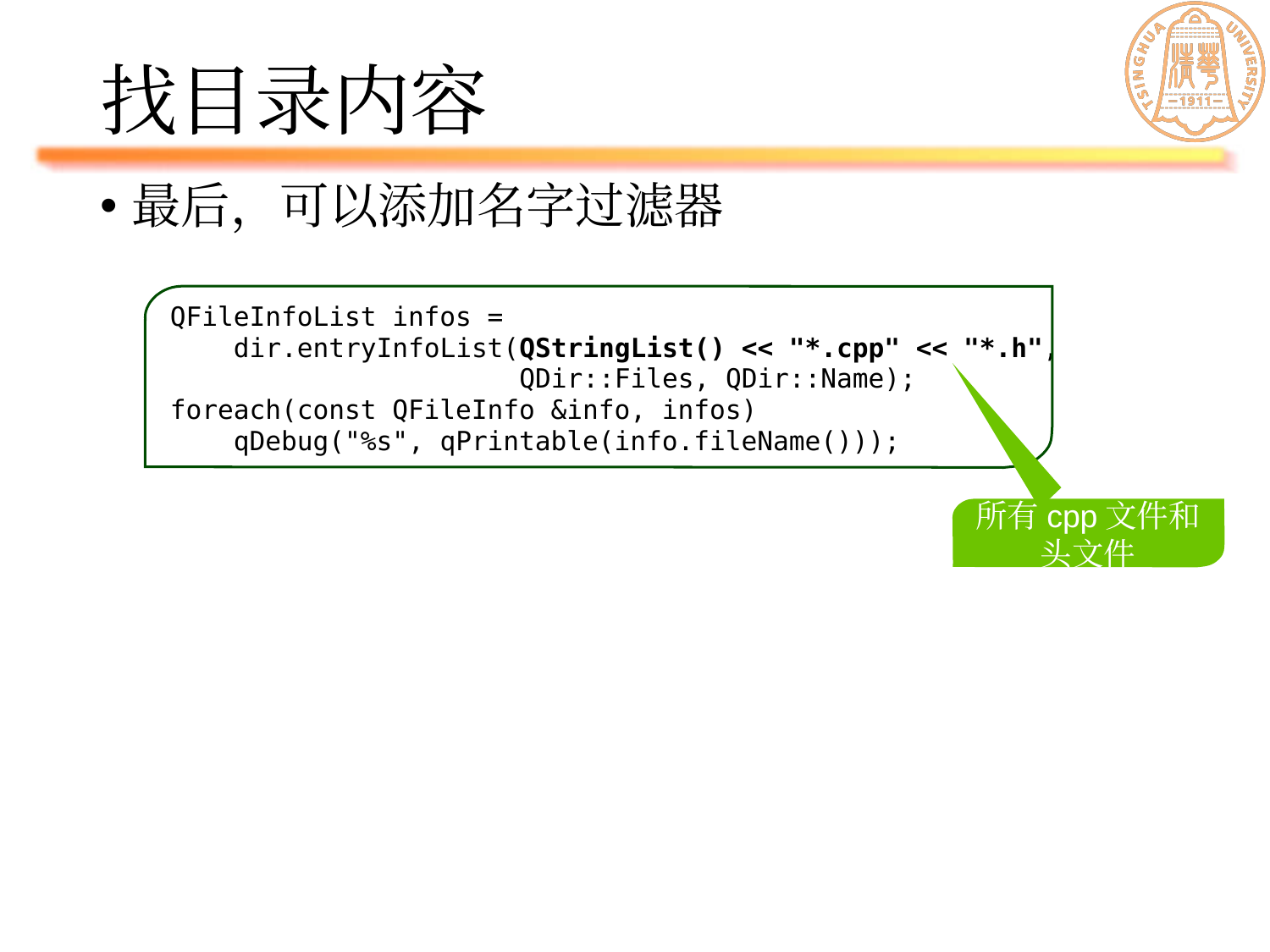

# 找目录内容
最后，可以添加名字过滤器

QFileInfoList infos =
    dir.entryInfoList(QStringList() << "*.cpp" << "*.h",
                      QDir::Files, QDir::Name);
foreach(const QFileInfo &info, infos)
    qDebug("%s", qPrintable(info.fileName()));

所有cpp文件和头文件